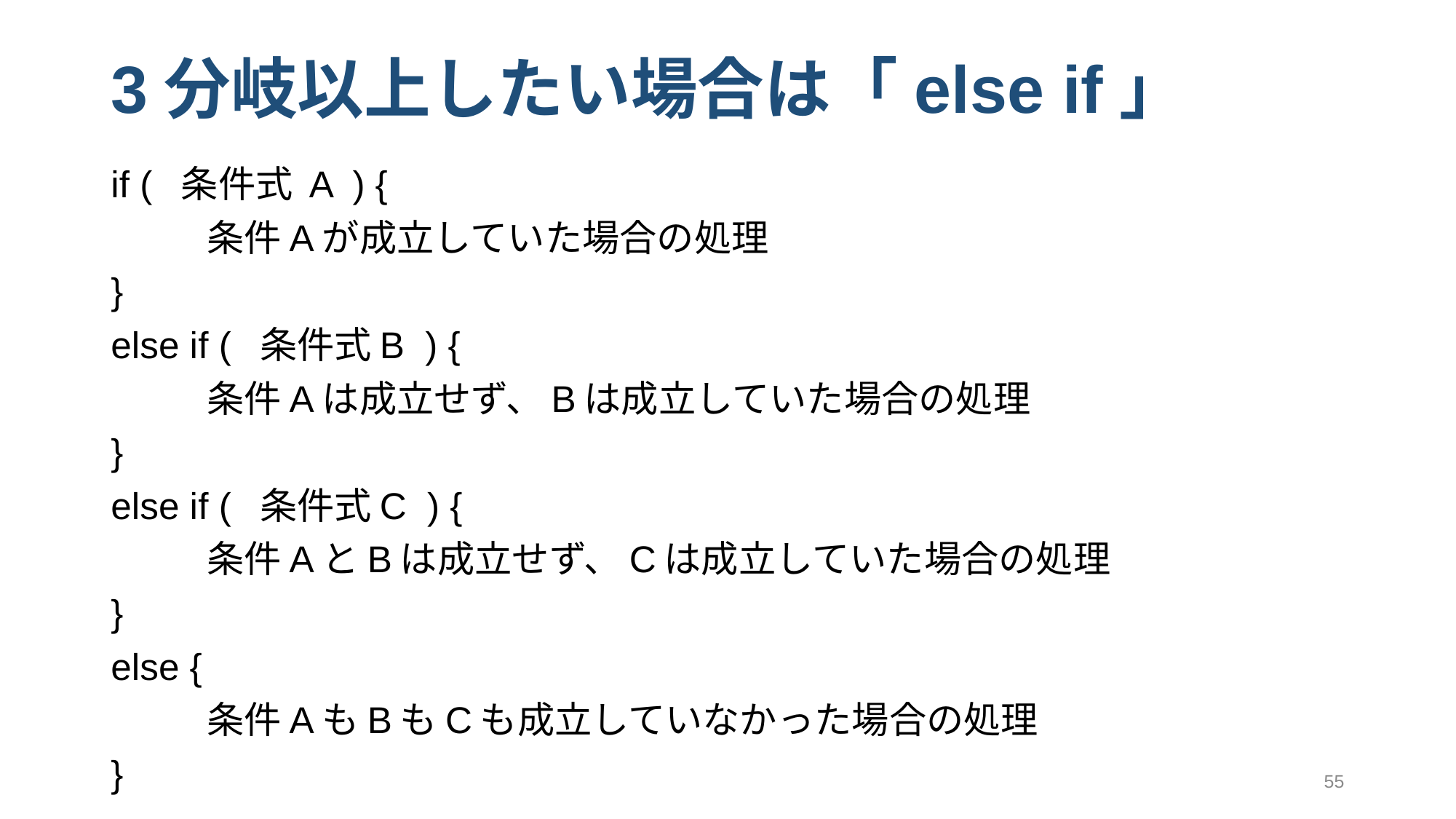

# 3分岐以上したい場合は「else if」
if (  条件式 A  ) {
	条件Aが成立していた場合の処理
}
else if (  条件式B  ) {
	条件Aは成立せず、Bは成立していた場合の処理
}
else if (  条件式C  ) {
	条件AとBは成立せず、Cは成立していた場合の処理
}
else {
	条件AもBもCも成立していなかった場合の処理
}
55